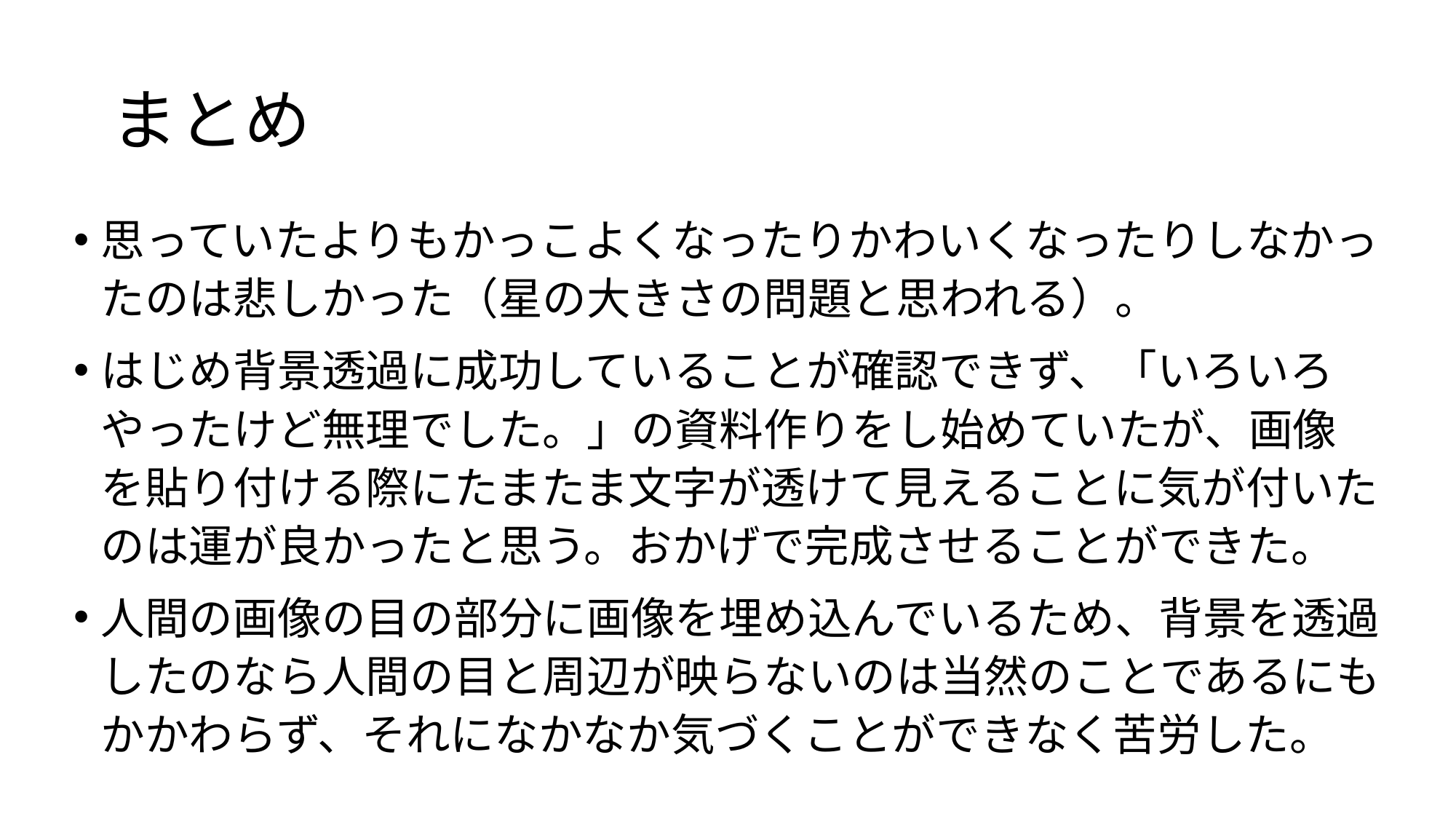

# まとめ
思っていたよりもかっこよくなったりかわいくなったりしなかったのは悲しかった（星の大きさの問題と思われる）。
はじめ背景透過に成功していることが確認できず、「いろいろやったけど無理でした。」の資料作りをし始めていたが、画像を貼り付ける際にたまたま文字が透けて見えることに気が付いたのは運が良かったと思う。おかげで完成させることができた。
人間の画像の目の部分に画像を埋め込んでいるため、背景を透過したのなら人間の目と周辺が映らないのは当然のことであるにもかかわらず、それになかなか気づくことができなく苦労した。